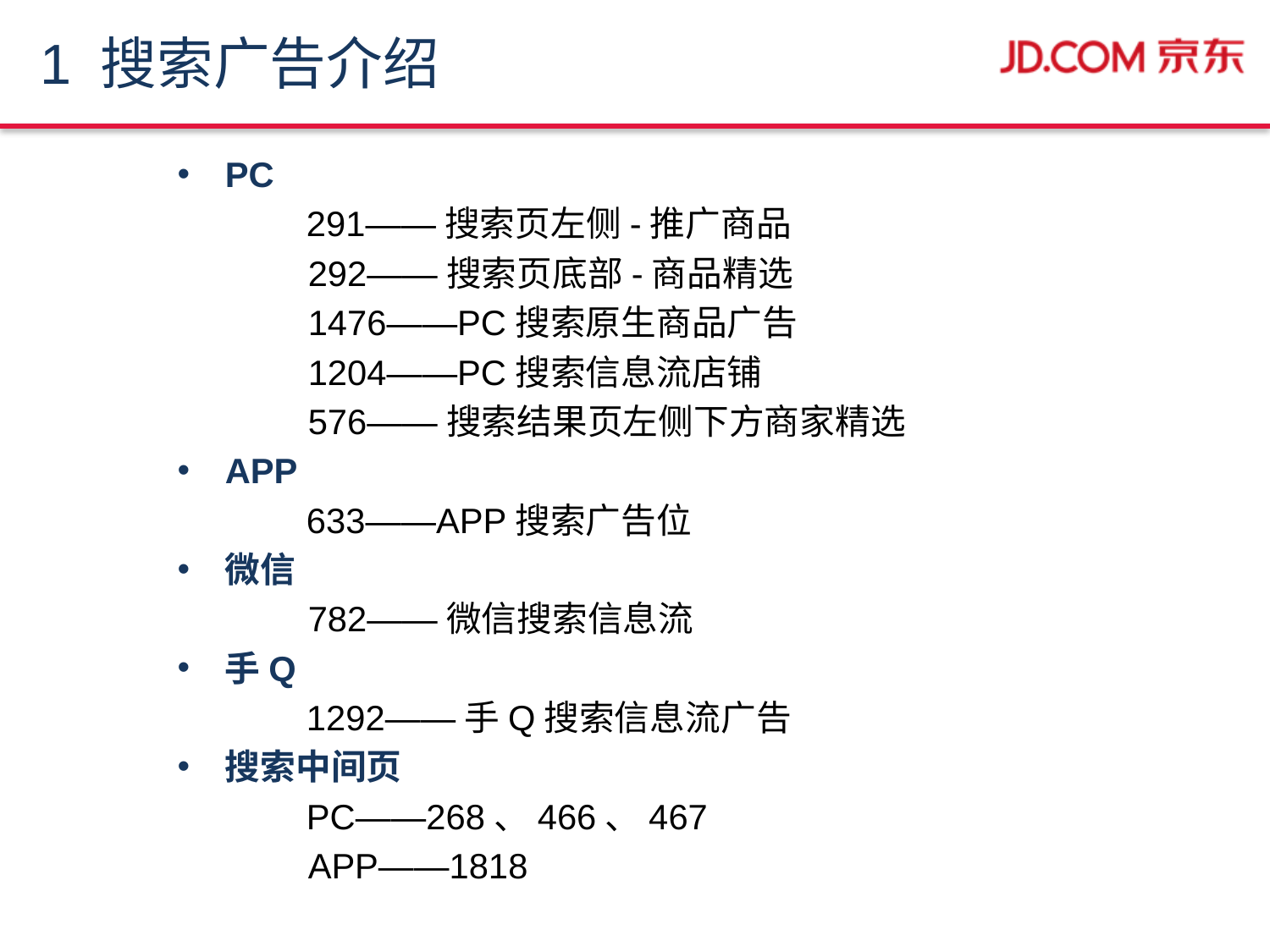

# 1 搜索广告介绍
PC
  291——搜索页左侧-推广商品
  292——搜索页底部-商品精选
  1476——PC搜索原生商品广告
  1204——PC搜索信息流店铺
  576——搜索结果页左侧下方商家精选
APP
  633——APP搜索广告位
微信
  782——微信搜索信息流
手Q
  1292——手Q搜索信息流广告
搜索中间页
  PC——268、466、467
  APP——1818